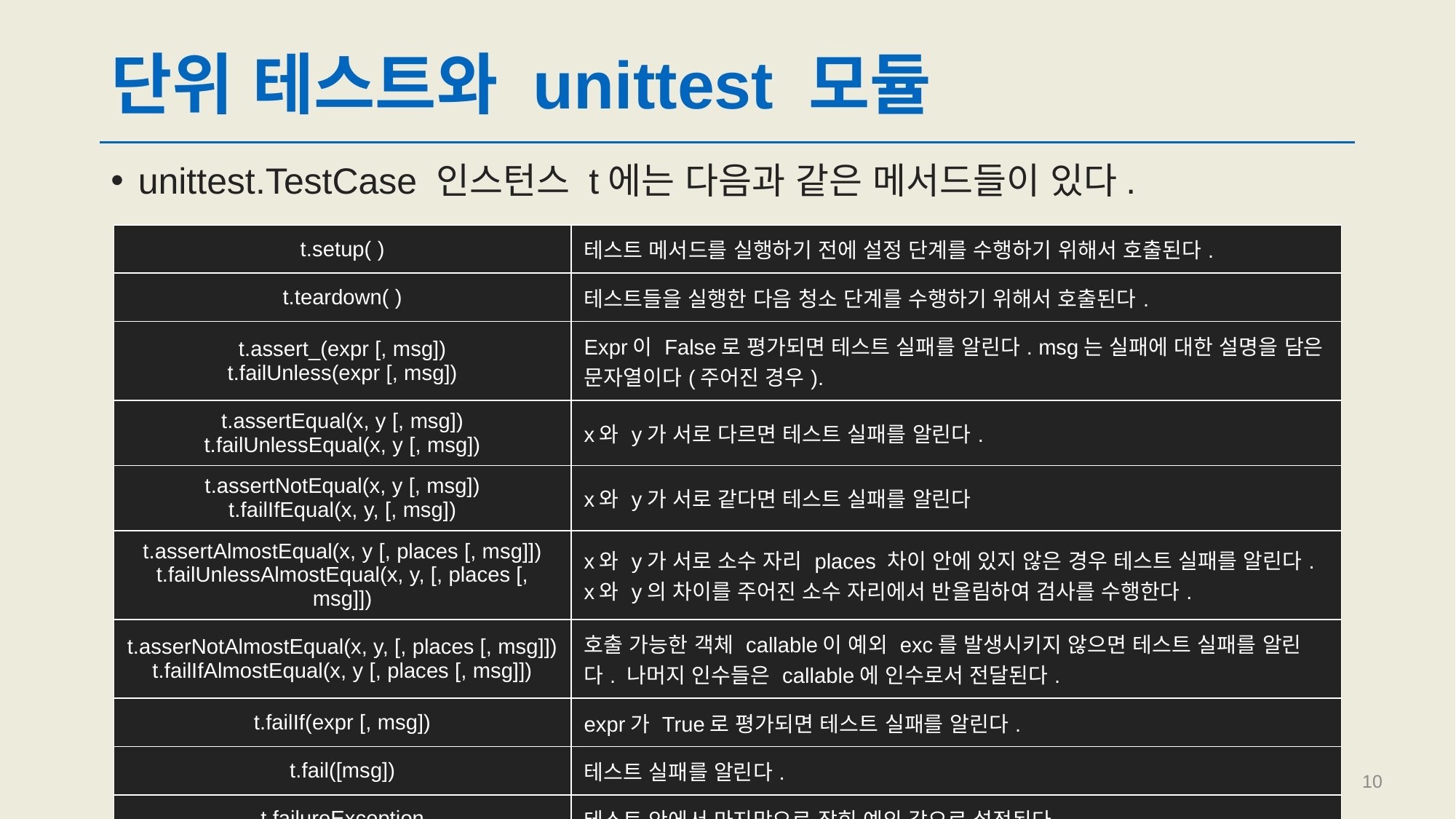

# 단위 테스트와 unittest 모듈
unittest.TestCase 인스턴스 t에는 다음과 같은 메서드들이 있다.
| t.setup( ) | 테스트 메서드를 실행하기 전에 설정 단계를 수행하기 위해서 호출된다. |
| --- | --- |
| t.teardown( ) | 테스트들을 실행한 다음 청소 단계를 수행하기 위해서 호출된다. |
| t.assert\_(expr [, msg]) t.failUnless(expr [, msg]) | Expr이 False로 평가되면 테스트 실패를 알린다. msg는 실패에 대한 설명을 담은 문자열이다(주어진 경우). |
| t.assertEqual(x, y [, msg]) t.failUnlessEqual(x, y [, msg]) | x와 y가 서로 다르면 테스트 실패를 알린다. |
| t.assertNotEqual(x, y [, msg]) t.failIfEqual(x, y, [, msg]) | x와 y가 서로 같다면 테스트 실패를 알린다 |
| t.assertAlmostEqual(x, y [, places [, msg]]) t.failUnlessAlmostEqual(x, y, [, places [, msg]]) | x와 y가 서로 소수 자리 places 차이 안에 있지 않은 경우 테스트 실패를 알린다. x와 y의 차이를 주어진 소수 자리에서 반올림하여 검사를 수행한다. |
| t.asserNotAlmostEqual(x, y, [, places [, msg]]) t.failIfAlmostEqual(x, y [, places [, msg]]) | 호출 가능한 객체 callable이 예외 exc를 발생시키지 않으면 테스트 실패를 알린다. 나머지 인수들은 callable에 인수로서 전달된다. |
| t.failIf(expr [, msg]) | expr가 True로 평가되면 테스트 실패를 알린다. |
| t.fail([msg]) | 테스트 실패를 알린다. |
| t.failureException | 테스트 안에서 마지막으로 잡힌 예외 값으로 설정된다. |
10